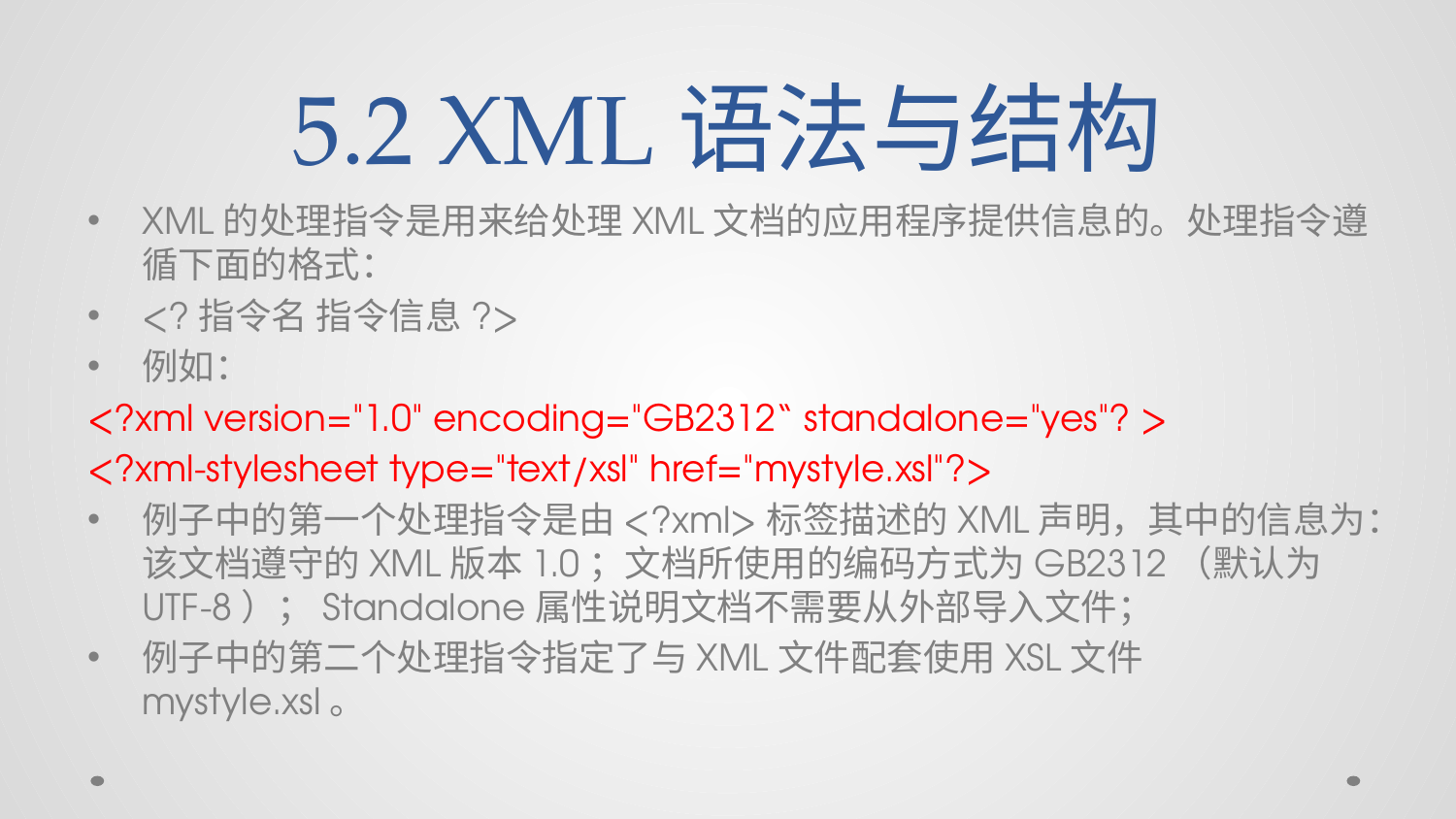

# 5.2 XML语法与结构
XML的处理指令是用来给处理XML文档的应用程序提供信息的。处理指令遵循下面的格式：
<?指令名 指令信息?>
例如：
<?xml version="1.0" encoding="GB2312“ standalone="yes"? >
<?xml-stylesheet type="text/xsl" href="mystyle.xsl"?>
例子中的第一个处理指令是由<?xml>标签描述的XML声明，其中的信息为：该文档遵守的XML版本1.0；文档所使用的编码方式为GB2312（默认为UTF-8）；Standalone属性说明文档不需要从外部导入文件；
例子中的第二个处理指令指定了与XML文件配套使用XSL文件mystyle.xsl。